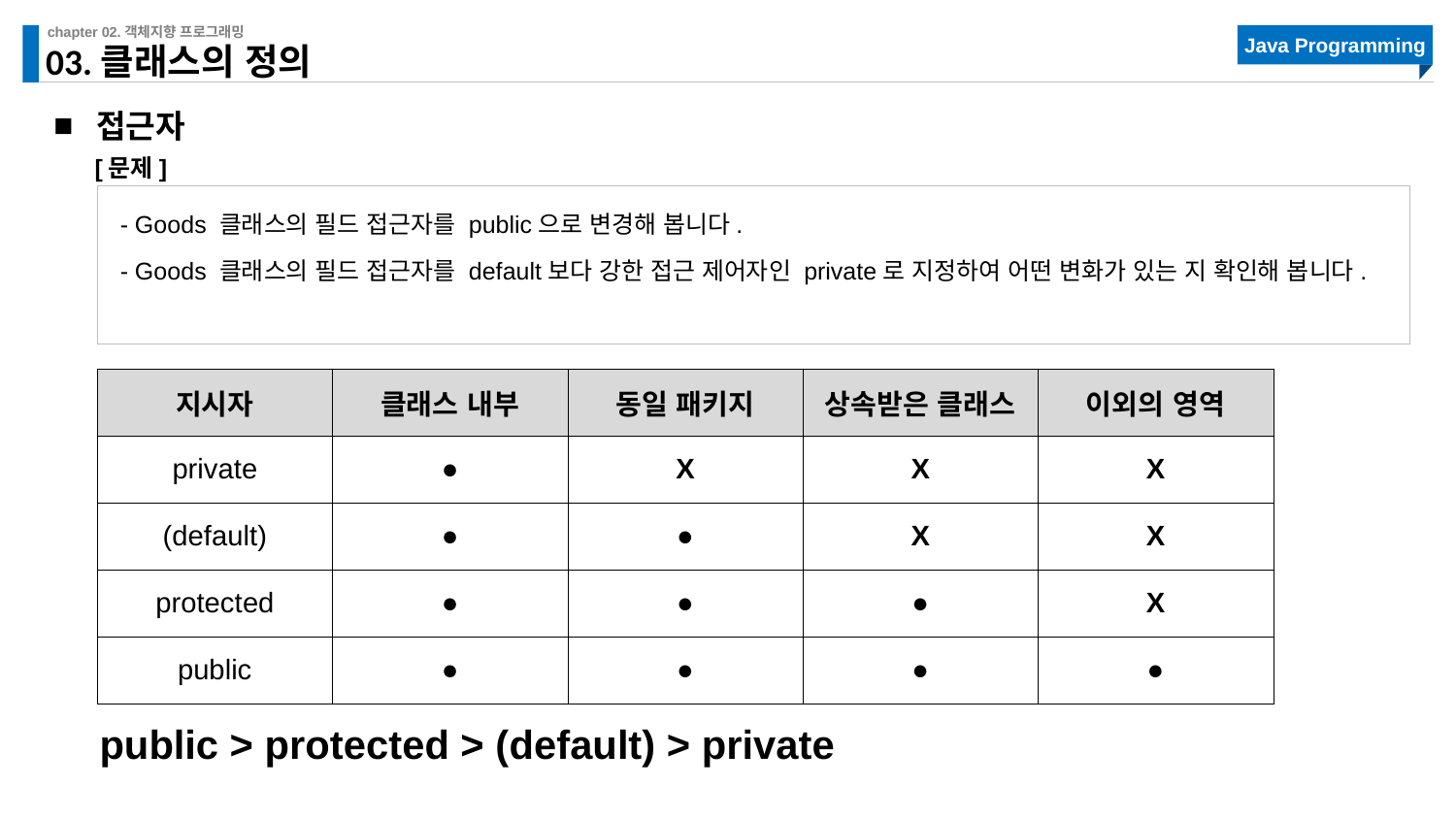

# 03.클래스의 정의
접근자
[문제]
- Goods 클래스의 필드 접근자를 public으로 변경해 봅니다.
- Goods 클래스의 필드 접근자를 default보다 강한 접근 제어자인 private로 지정하여 어떤 변화가 있는 지 확인해 봅니다.

| 지시자 | 클래스 내부 | 동일 패키지 | 상속받은 클래스 | 이외의 영역 |
| --- | --- | --- | --- | --- |
| private | ● | X | X | X |
| (default) | ● | ● | X | X |
| protected | ● | ● | ● | X |
| public | ● | ● | ● | ● |
public > protected > (default) > private